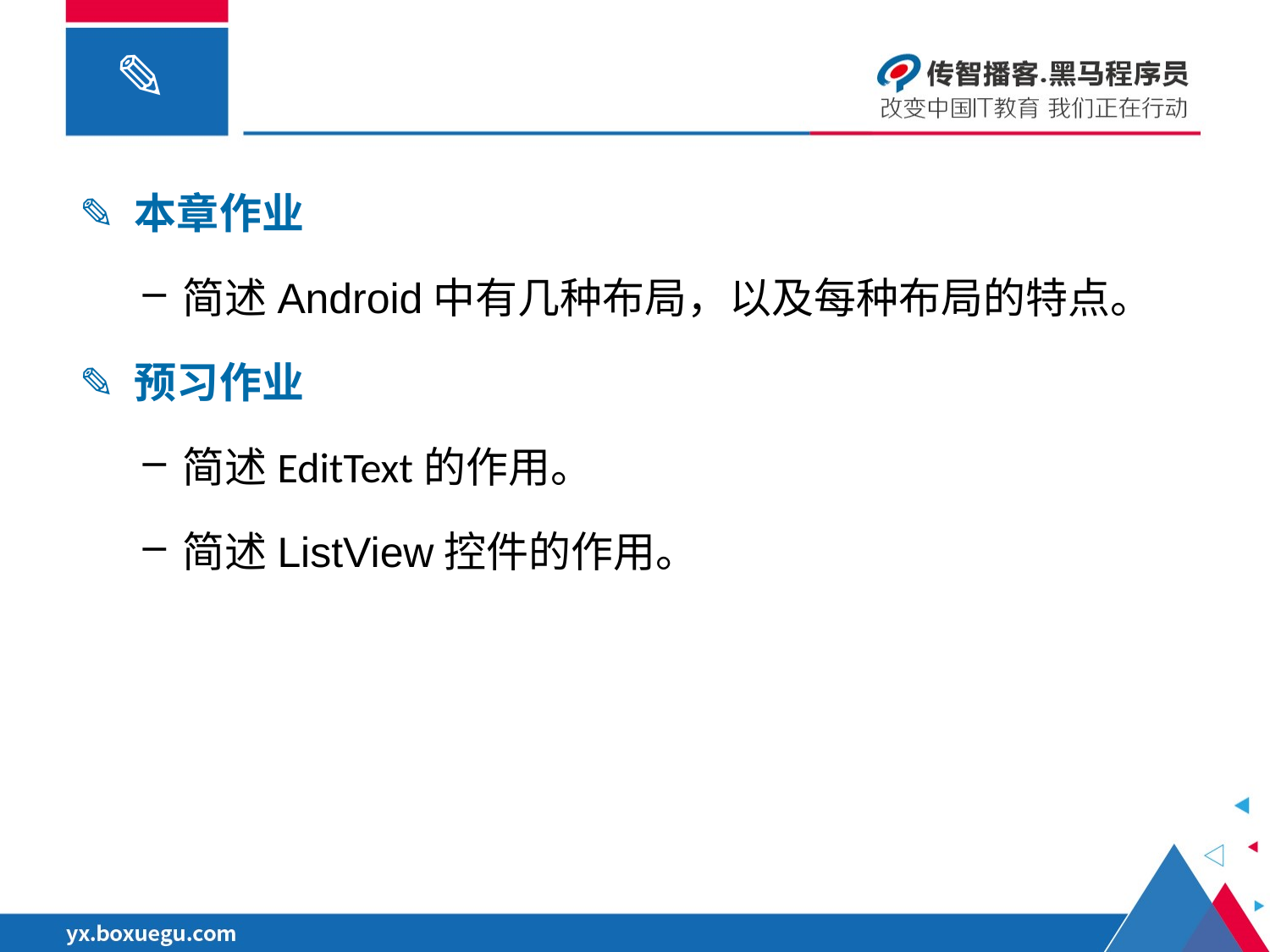

✎ 本章作业
简述Android中有几种布局，以及每种布局的特点。
✎ 预习作业
简述EditText的作用。
简述ListView控件的作用。